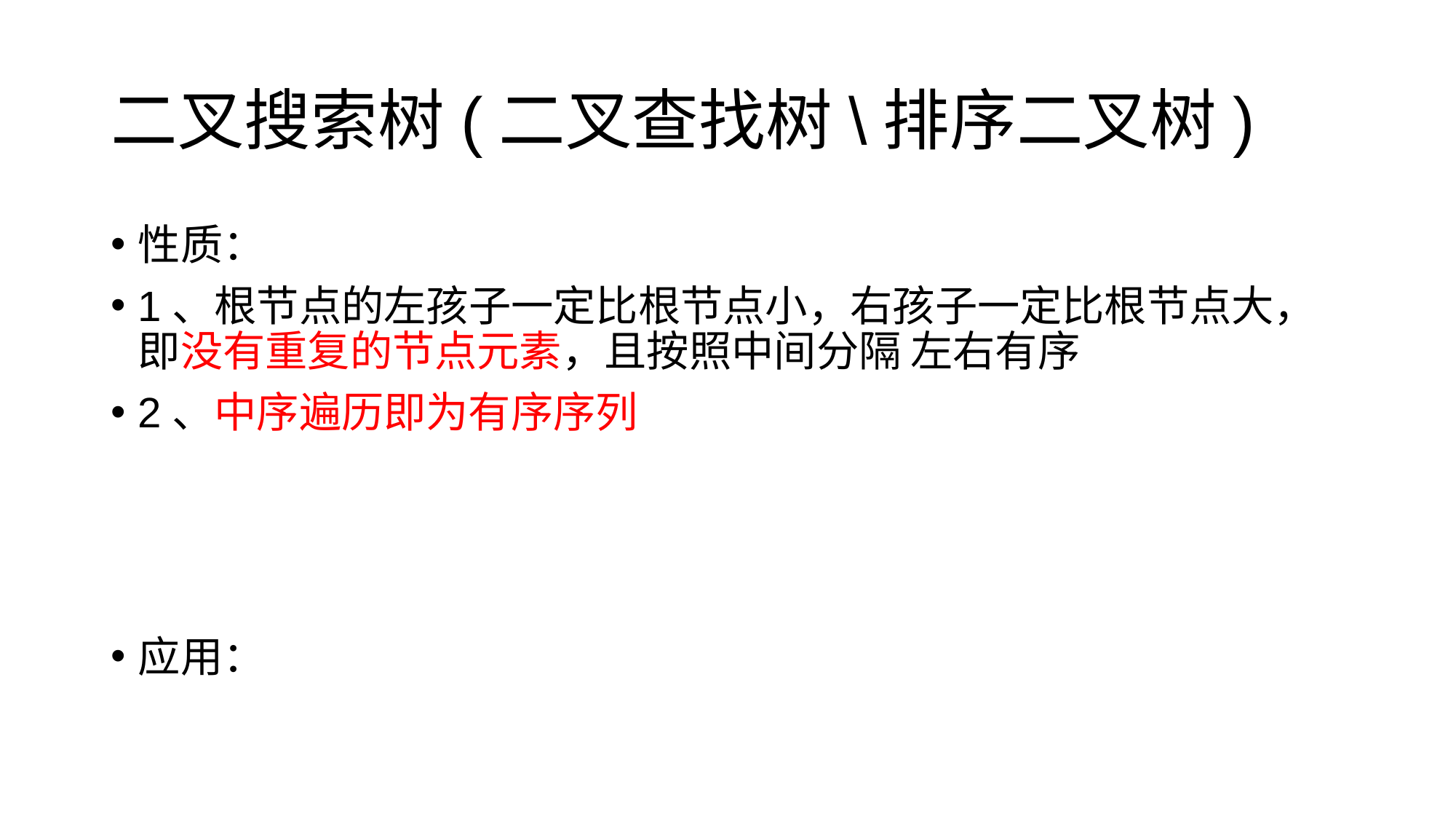

# 二叉搜索树(二叉查找树\排序二叉树)
性质：
1、根节点的左孩子一定比根节点小，右孩子一定比根节点大，即没有重复的节点元素，且按照中间分隔 左右有序
2、中序遍历即为有序序列

应用：